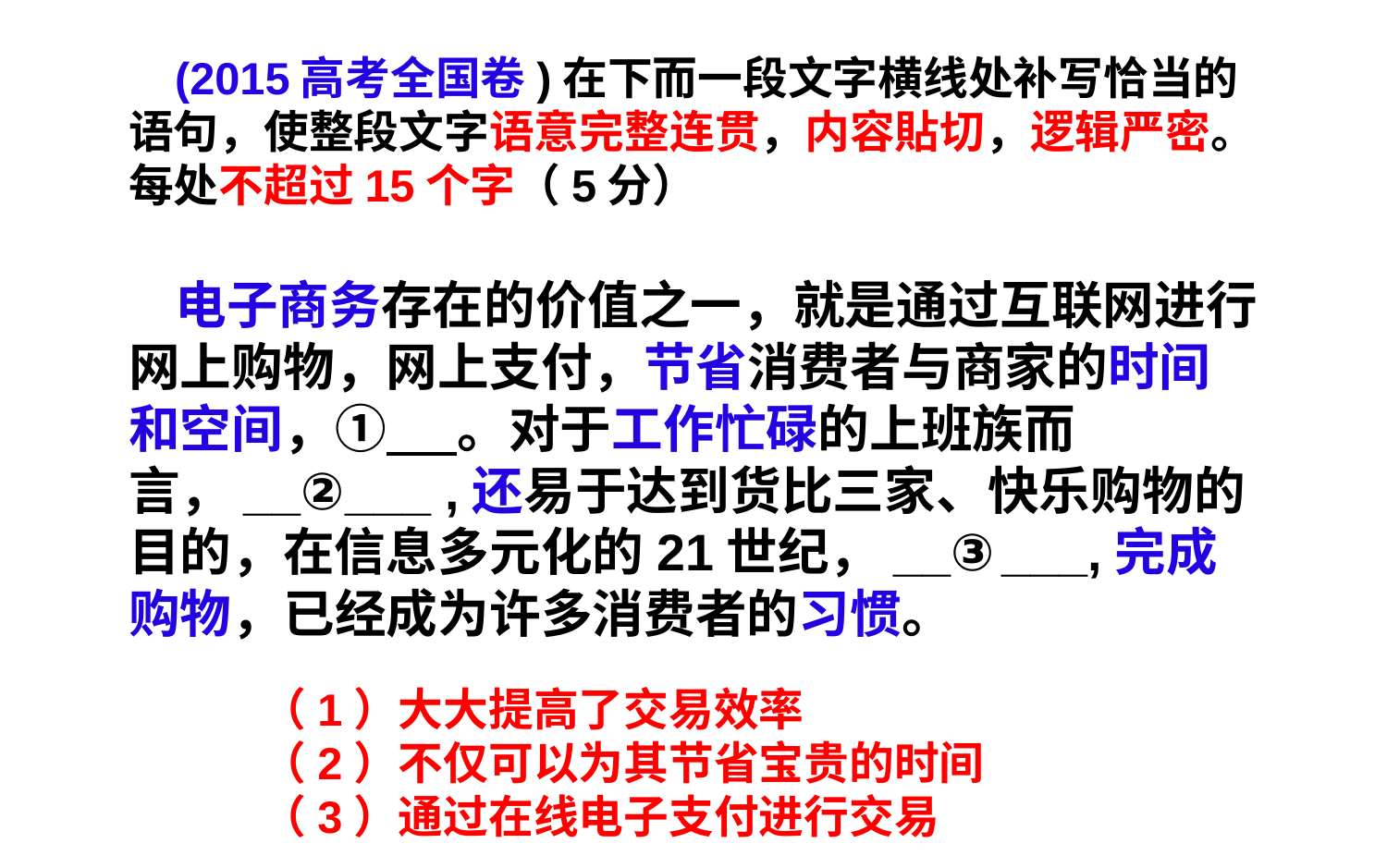

(2015高考全国卷)在下而一段文字横线处补写恰当的语句，使整段文字语意完整连贯，内容貼切，逻辑严密。每处不超过15个字（5分）

电子商务存在的价值之一，就是通过互联网进行网上购物，网上支付，节省消费者与商家的时间和空间，①      。对于工作忙碌的上班族而言，__②___ ,还易于达到货比三家、快乐购物的目的，在信息多元化的21世纪，__③___,完成购物，已经成为许多消费者的习惯。
（1）大大提高了交易效率
（2）不仅可以为其节省宝贵的时间
（3）通过在线电子支付进行交易